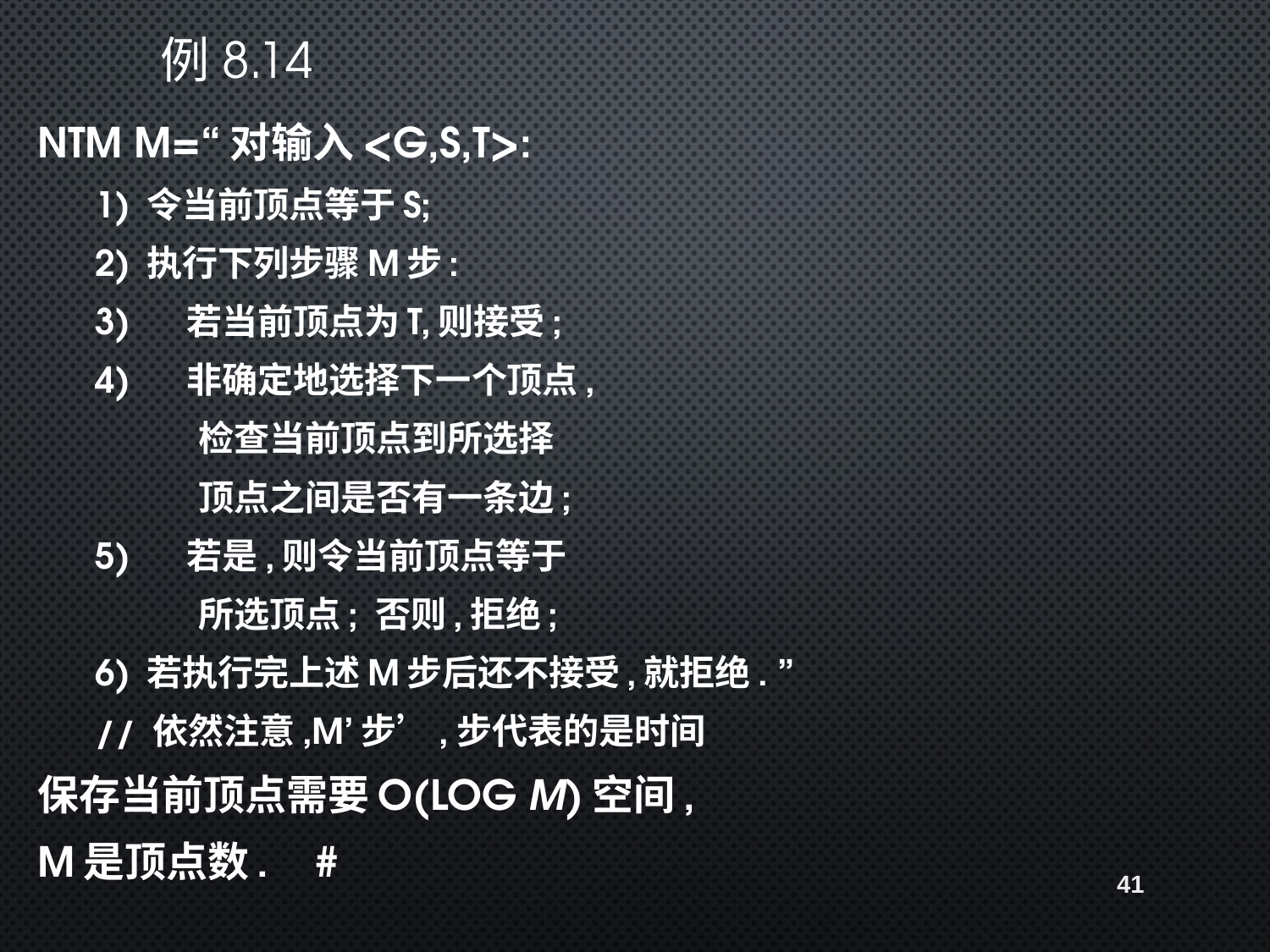

# 例8.14
NTM M=“对输入<G,s,t>:
1) 令当前顶点等于s;
2) 执行下列步骤m步:
3)     若当前顶点为t,则接受;
4)     非确定地选择下一个顶点,
            检查当前顶点到所选择
            顶点之间是否有一条边;
5)     若是,则令当前顶点等于
            所选顶点; 否则,拒绝;
6) 若执行完上述m步后还不接受,就拒绝. ”
// 依然注意,M’步’,步代表的是时间
保存当前顶点需要O(log m)空间,
m是顶点数.    #
41